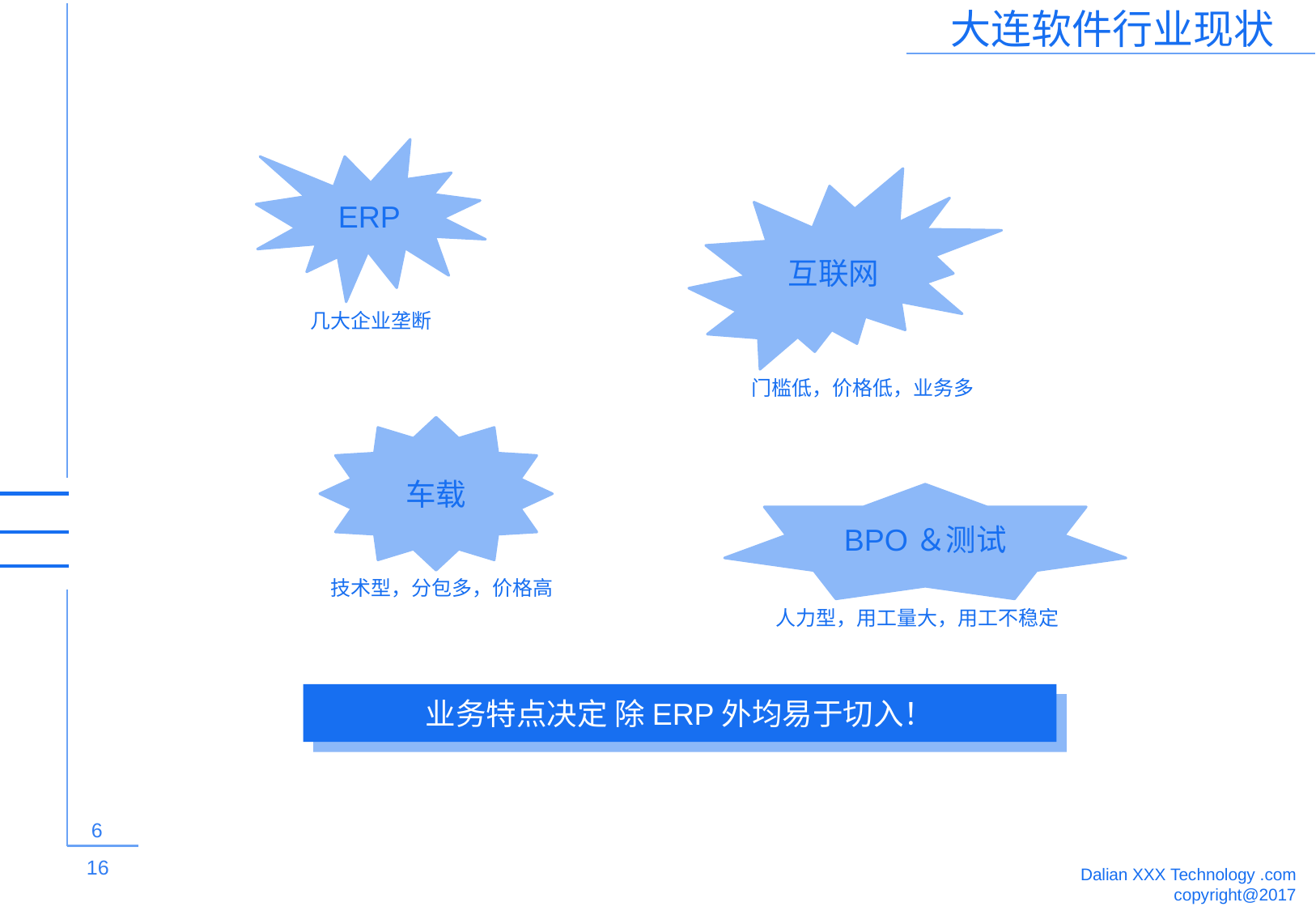

大连软件行业现状
6
 16
ERP
互联网
几大企业垄断
门槛低，价格低，业务多
车载
BPO＆测试
技术型，分包多，价格高
人力型，用工量大，用工不稳定
业务特点决定 除ERP外均易于切入！

Dalian XXX Technology .com
copyright@2017